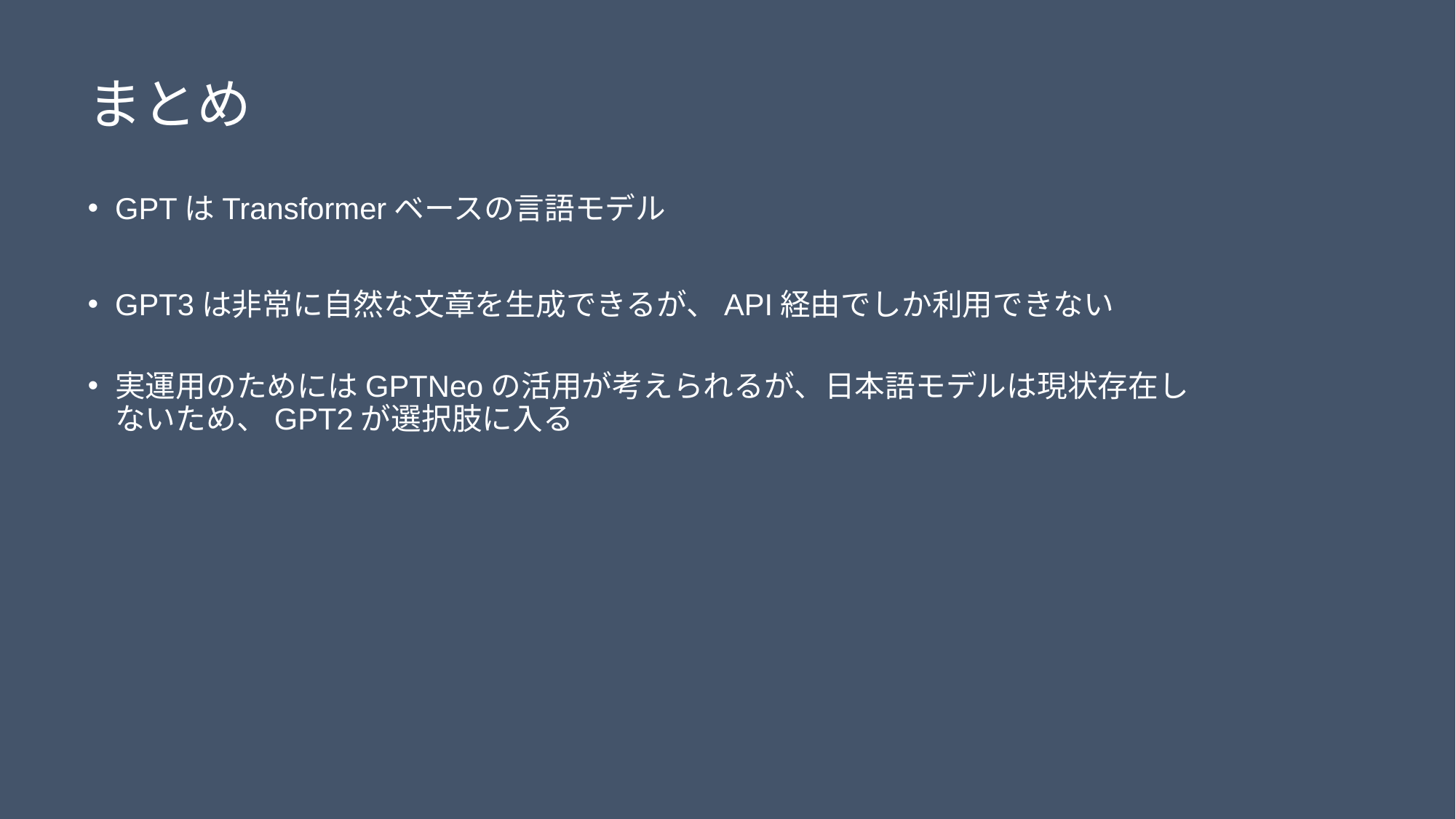

# まとめ
GPTはTransformerベースの言語モデル

GPT3は非常に自然な文章を生成できるが、API経由でしか利用できない

実運用のためにはGPTNeoの活用が考えられるが、日本語モデルは現状存在しないため、GPT2が選択肢に入る